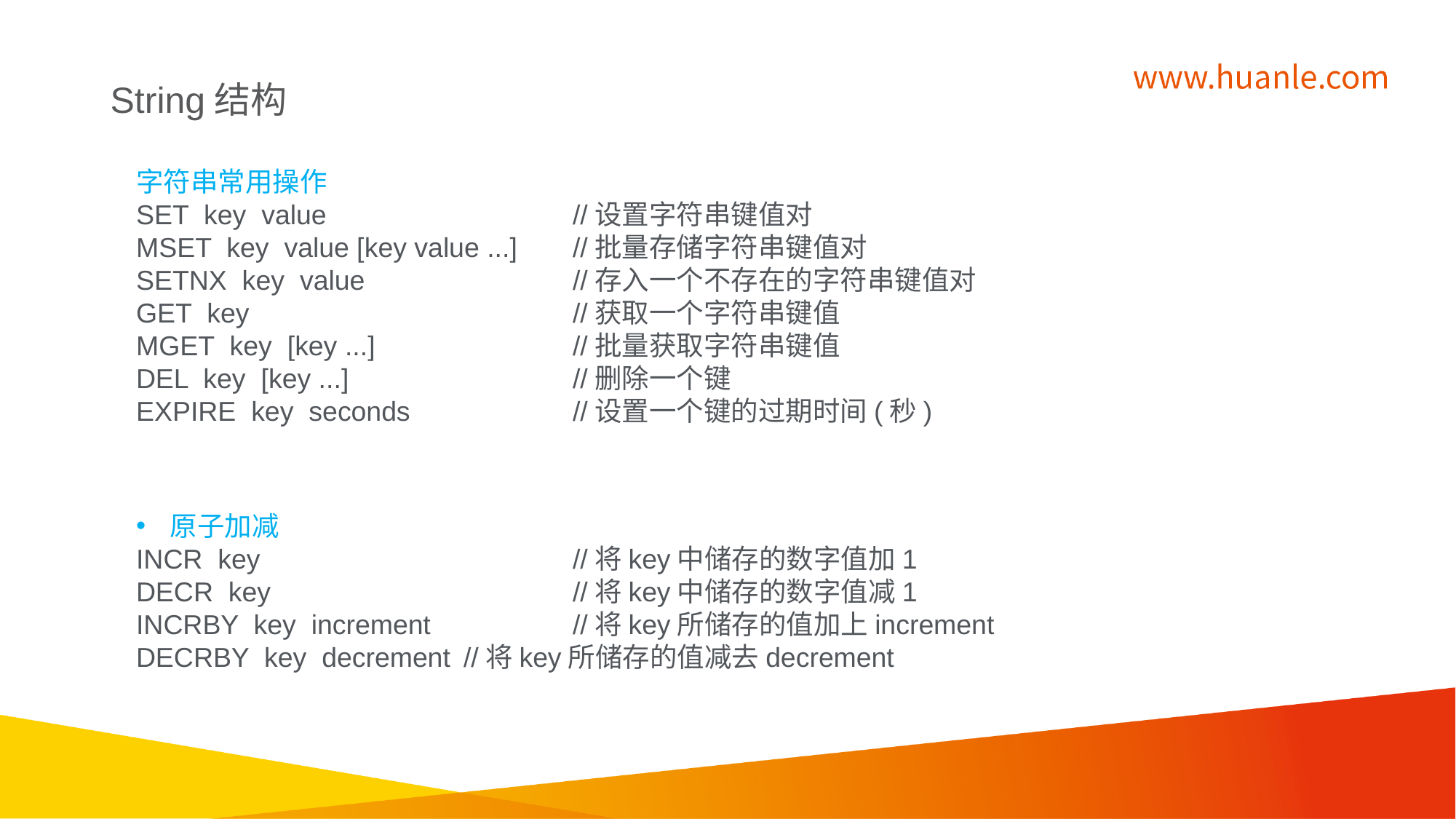

String结构
字符串常用操作
SET  key  value 			//设置字符串键值对
MSET  key  value [key value ...] 	//批量存储字符串键值对
SETNX  key  value 		//存入一个不存在的字符串键值对
GET  key 			//获取一个字符串键值
MGET  key  [key ...]	 	//批量获取字符串键值
DEL  key  [key ...] 		//删除一个键
EXPIRE  key  seconds 		//设置一个键的过期时间(秒)

原子加减
INCR  key 			//将key中储存的数字值加1
DECR  key 			//将key中储存的数字值减1
INCRBY  key  increment 		//将key所储存的值加上increment
DECRBY  key  decrement 	//将key所储存的值减去decrement